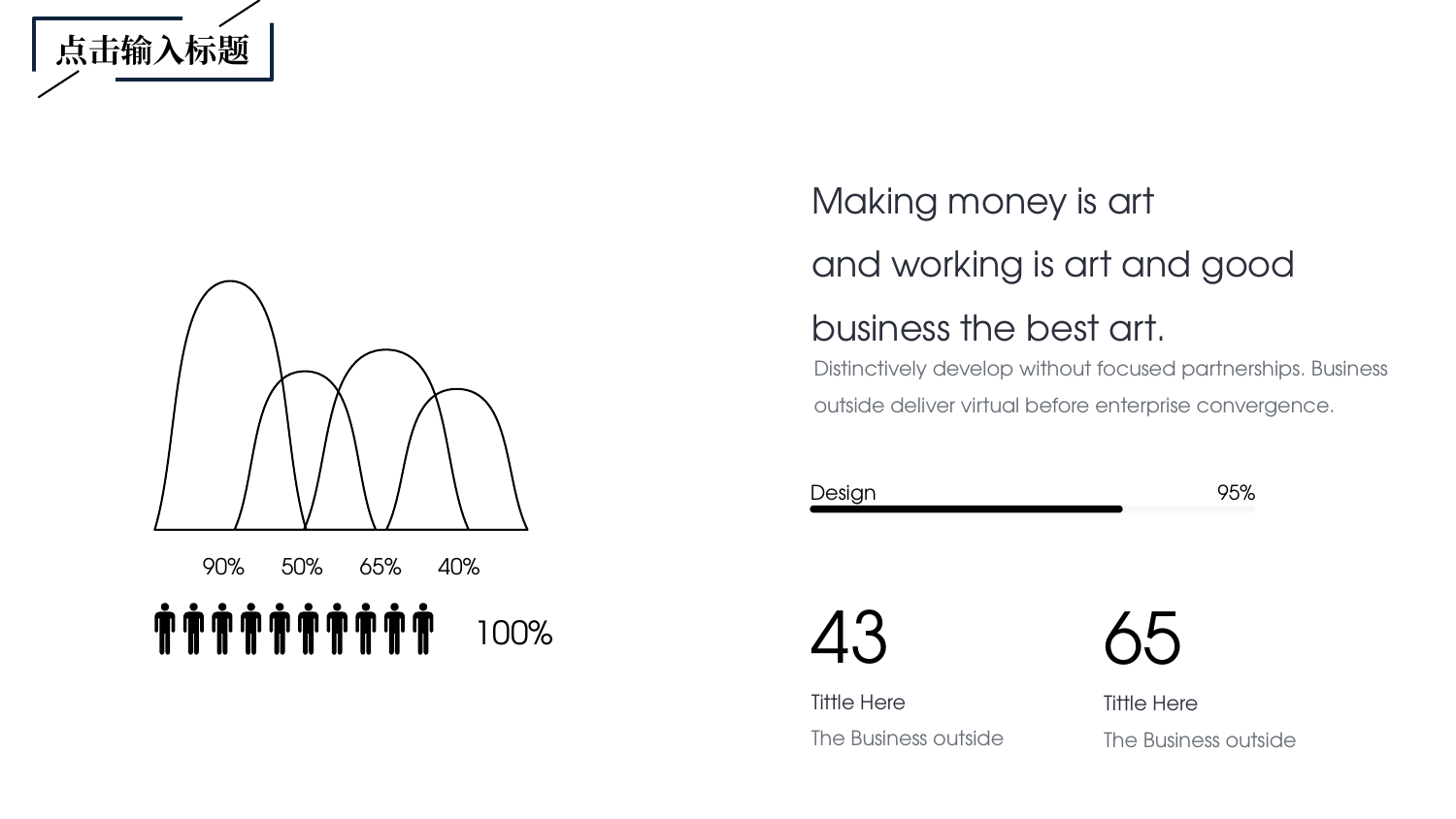

点击输入标题
Making money is art
and working is art and good
business the best art.

90%
50%
65%
40%

100%
Distinctively develop without focused partnerships. Business
outside deliver virtual before enterprise convergence.
Design
95%

43
65
Tittle Here
The Business outside
Tittle Here
The Business outside